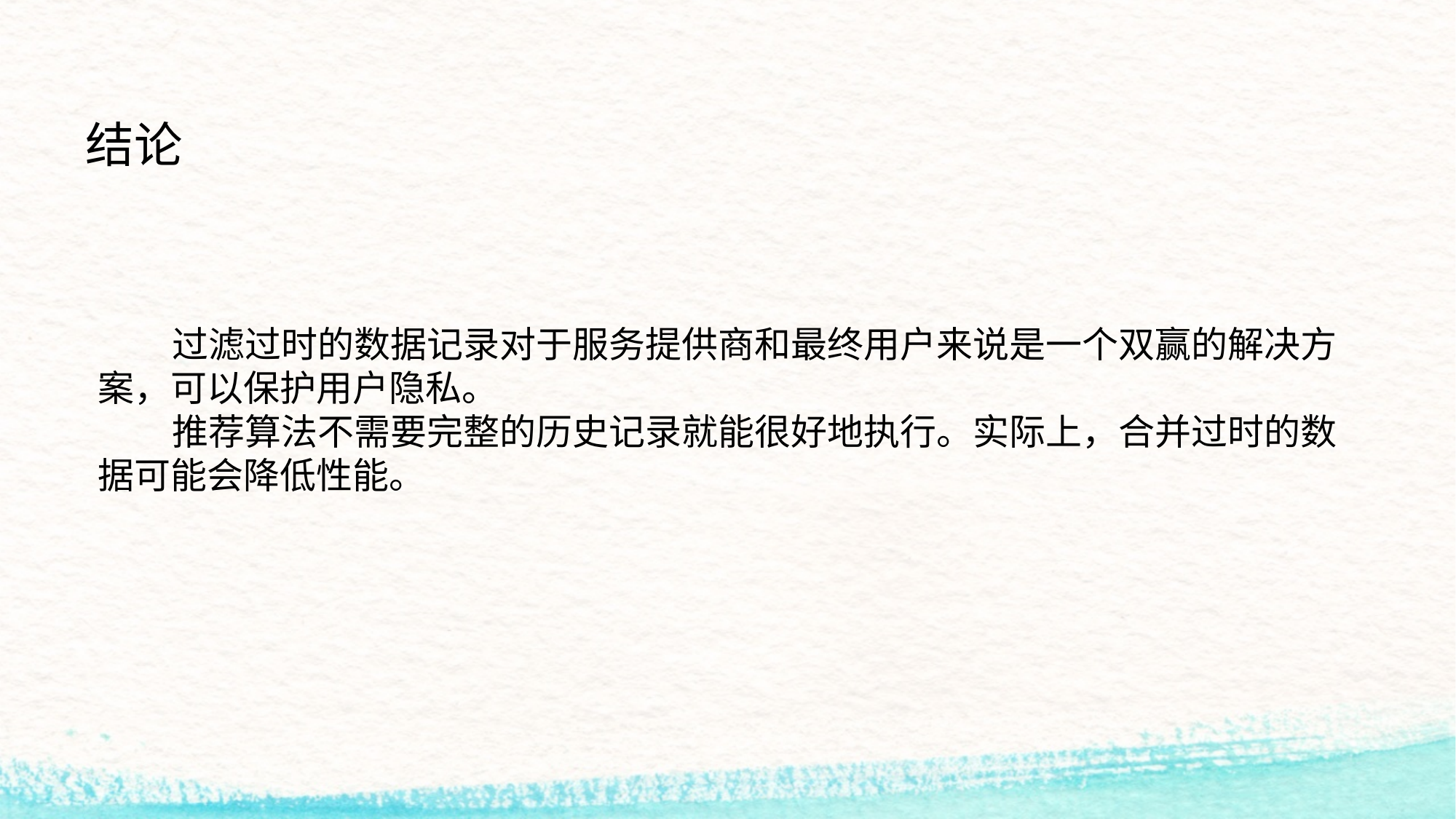

结论
        过滤过时的数据记录对于服务提供商和最终用户来说是一个双赢的解决方案，可以保护用户隐私。
        推荐算法不需要完整的历史记录就能很好地执行。实际上，合并过时的数据可能会降低性能。